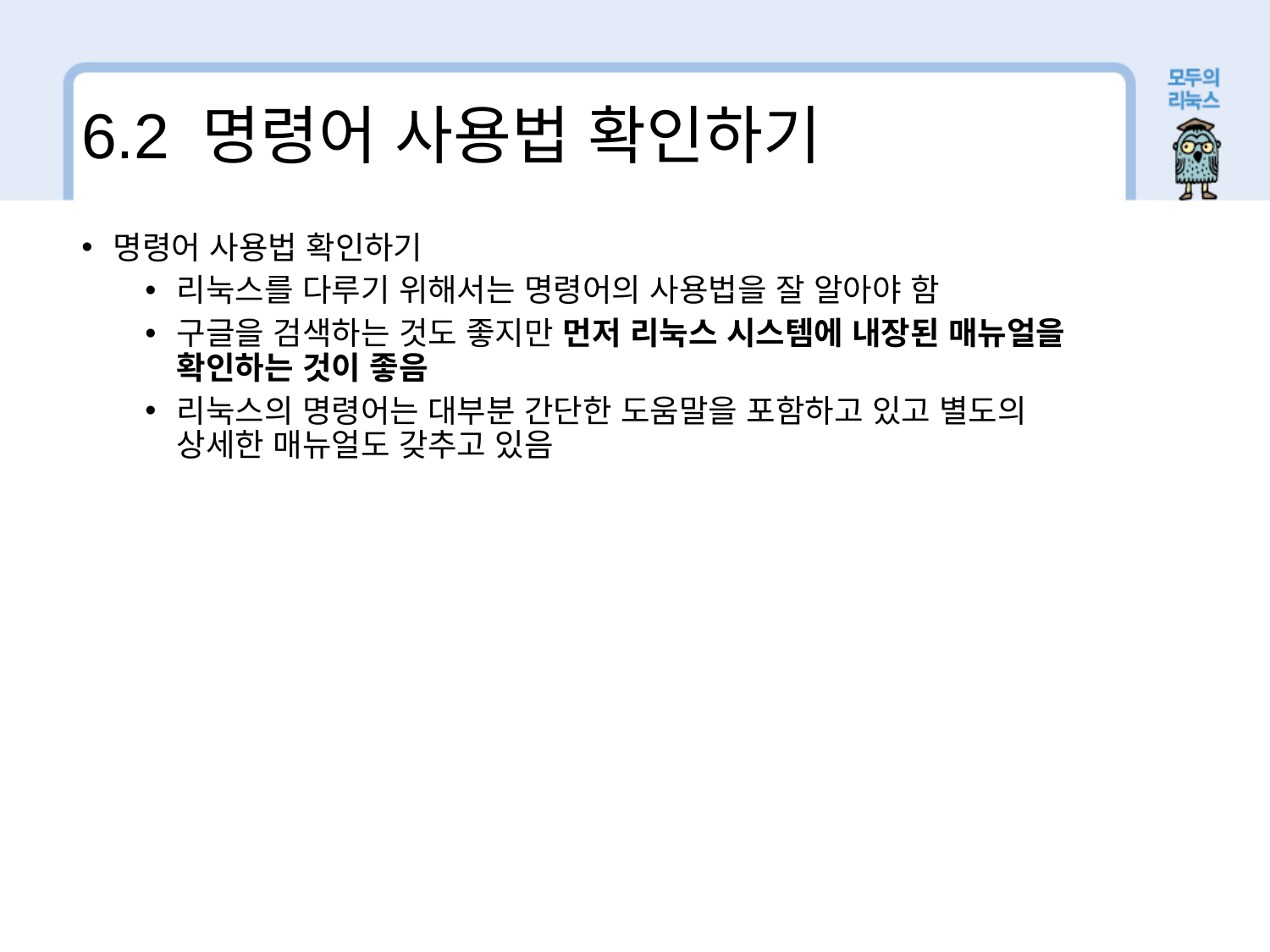

6.2 명령어 사용법 확인하기
명령어 사용법 확인하기
리눅스를 다루기 위해서는 명령어의 사용법을 잘 알아야 함
구글을 검색하는 것도 좋지만 먼저 리눅스 시스템에 내장된 매뉴얼을 확인하는 것이 좋음
리눅스의 명령어는 대부분 간단한 도움말을 포함하고 있고 별도의 상세한 매뉴얼도 갖추고 있음